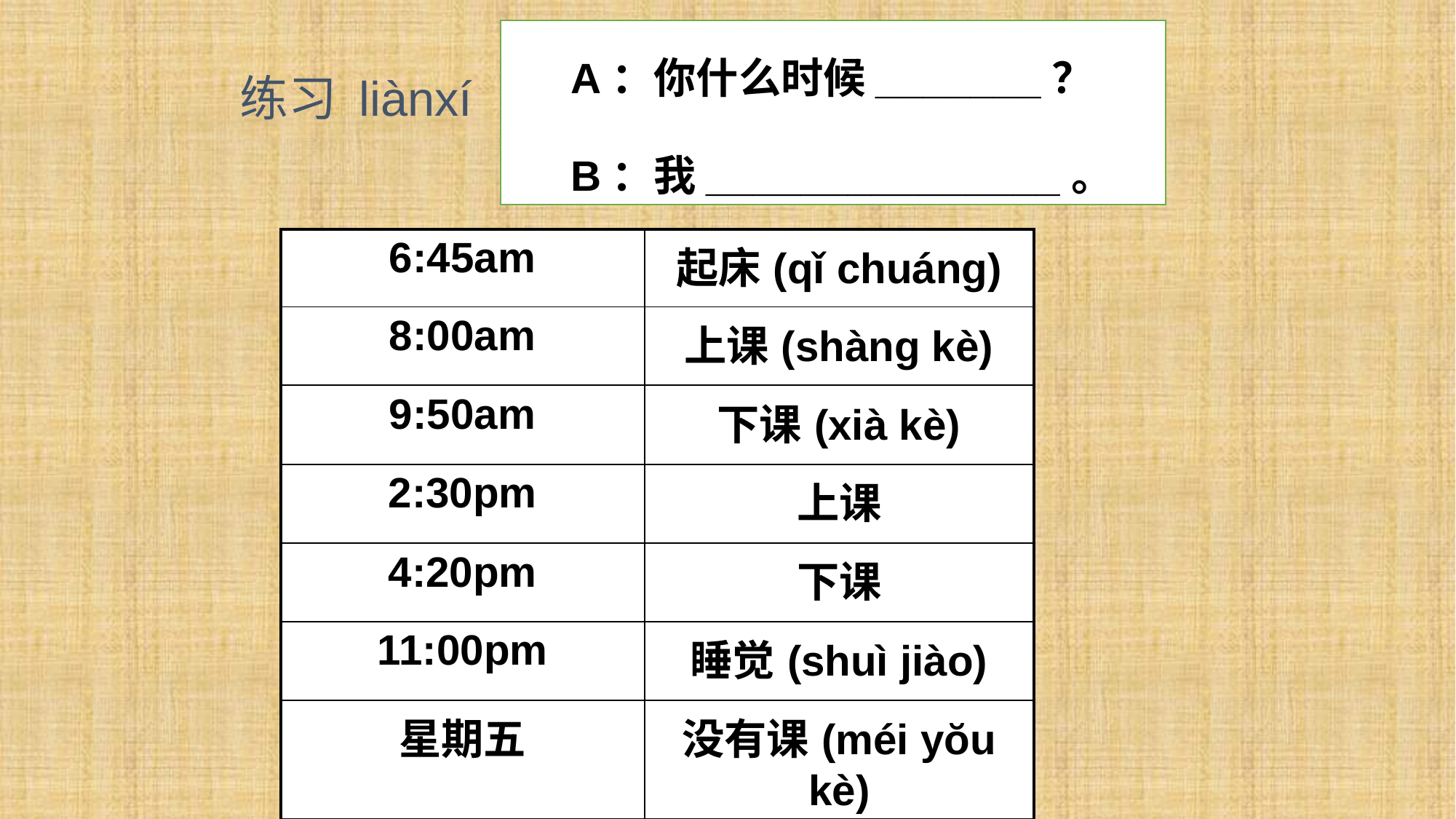

A：你什么时候_______？
     B：我_______________。
练习 liànxí
| 6:45am | 起床(qǐ chuáng) |
| --- | --- |
| 8:00am | 上课(shàng kè) |
| 9:50am | 下课(xià kè) |
| 2:30pm | 上课 |
| 4:20pm | 下课 |
| 11:00pm | 睡觉(shuì jiào) |
| 星期五 | 没有课(méi yŏu kè) |